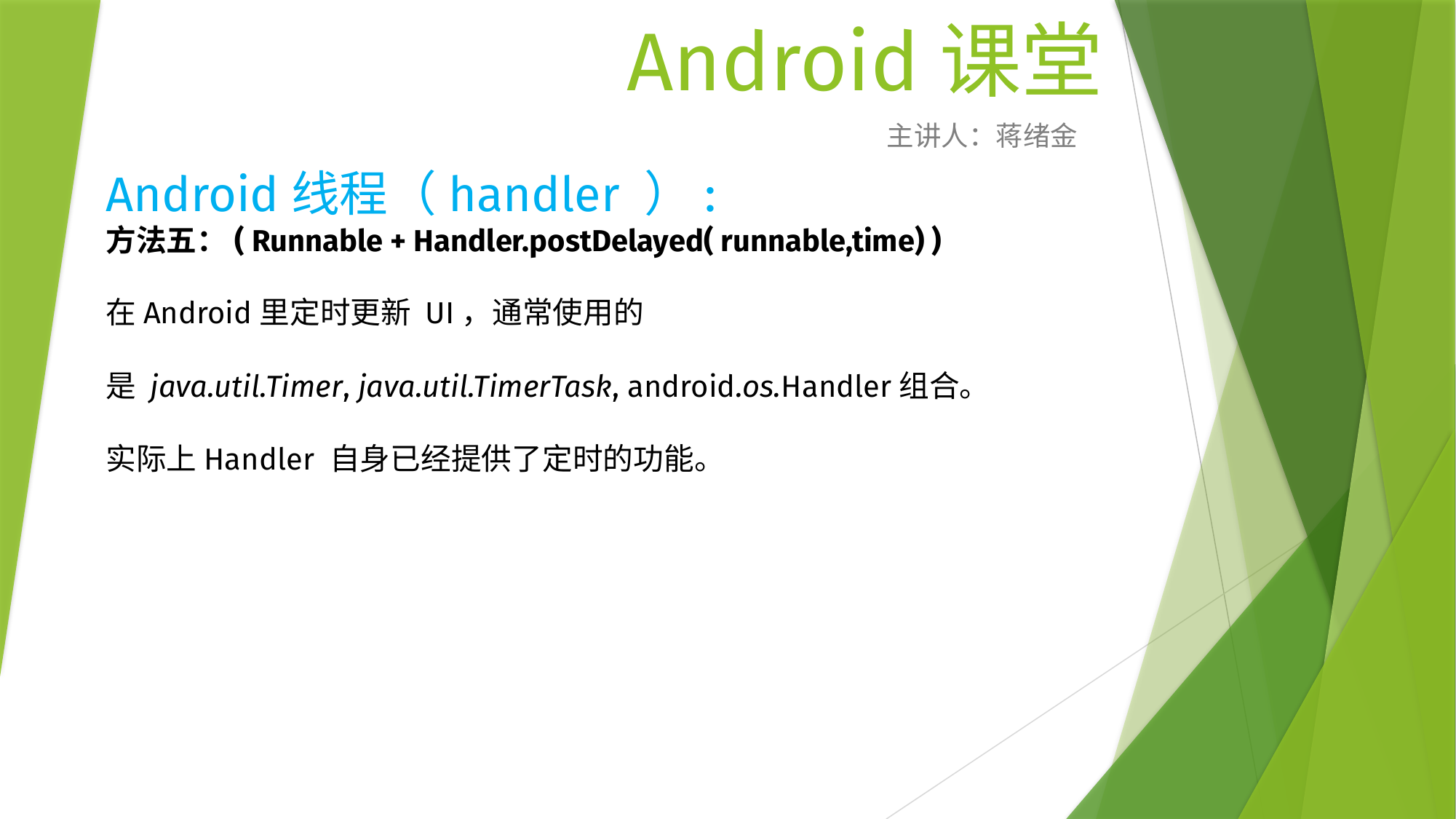

# Android课堂
主讲人：蒋绪金
Android线程（handler ）:
方法五：( Runnable + Handler.postDelayed( runnable,time) )

在Android里定时更新 UI，通常使用的

是 java.util.Timer, java.util.TimerTask, android.os.Handler组合。

实际上Handler 自身已经提供了定时的功能。